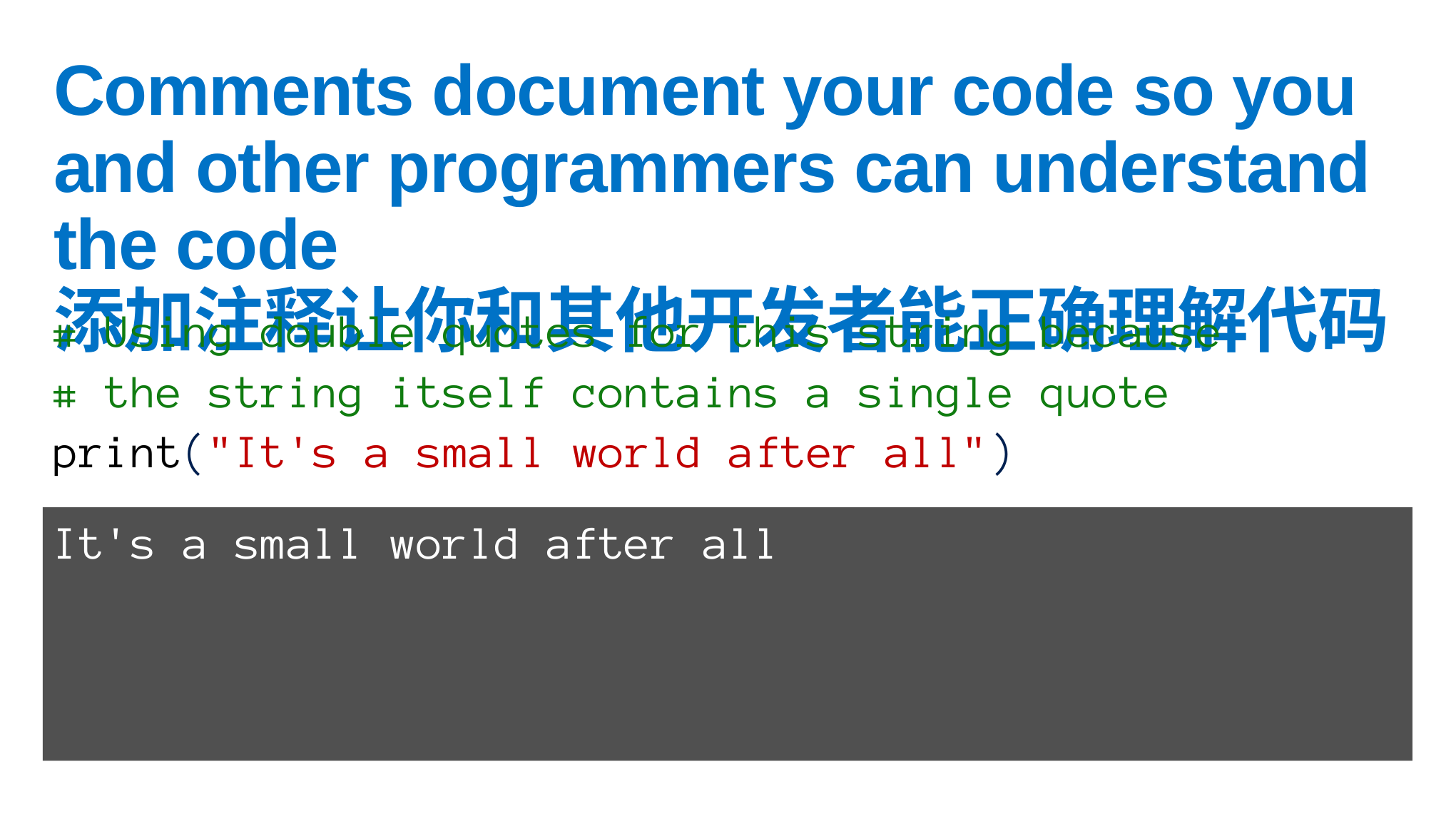

# Comments document your code so you and other programmers can understand the code 添加注释让你和其他开发者能正确理解代码

# Using double quotes for this string because
# the string itself contains a single quote
print("It's a small world after all")
It's a small world after all